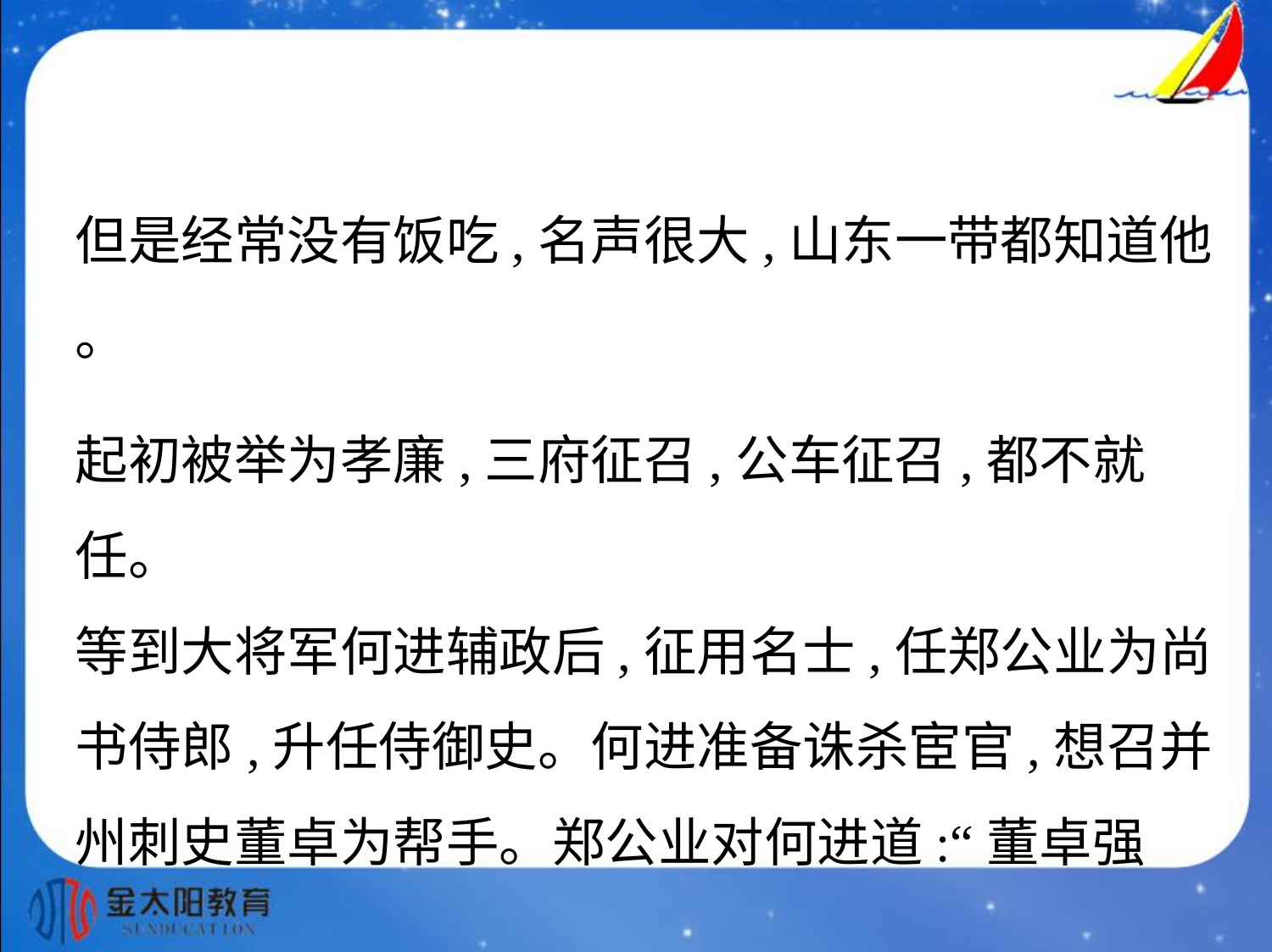

但是经常没有饭吃,名声很大,山东一带都知道他
。
起初被举为孝廉,三府征召,公车征召,都不就任。
等到大将军何进辅政后,征用名士,任郑公业为尚
书侍郎,升任侍御史。何进准备诛杀宦官,想召并
州刺史董卓为帮手。郑公业对何进道:“董卓强